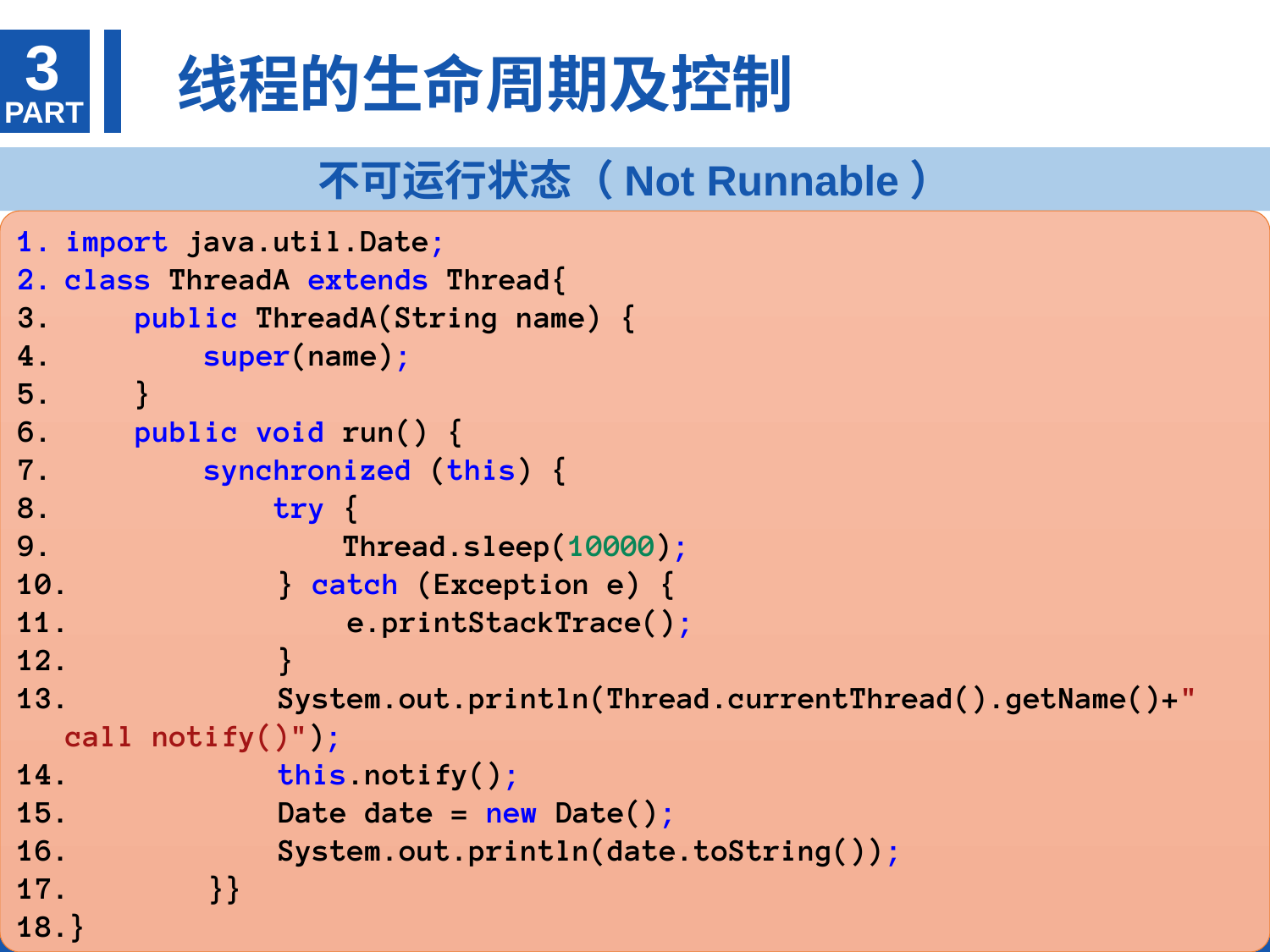

3
 线程的生命周期及控制
PART
不可运行状态（Not Runnable）
import java.util.Date;
class ThreadA extends Thread{
    public ThreadA(String name) {
        super(name);
    }
    public void run() {
        synchronized (this) {
            try {
                Thread.sleep(10000);
            } catch (Exception e) {
                e.printStackTrace();
            }
            System.out.println(Thread.currentThread().getName()+" call notify()");
            this.notify();
            Date date = new Date();
            System.out.println(date.toString());
        }}
}
线程处于可运行状态时，当下面四种情况发生，线程就进入不可运行状态：
 调用了sleep()方法；
 调用了suspend()方法；
 为等候一个条件变量，线程调用wait()方法；
 输入输出流中发生线程阻塞。